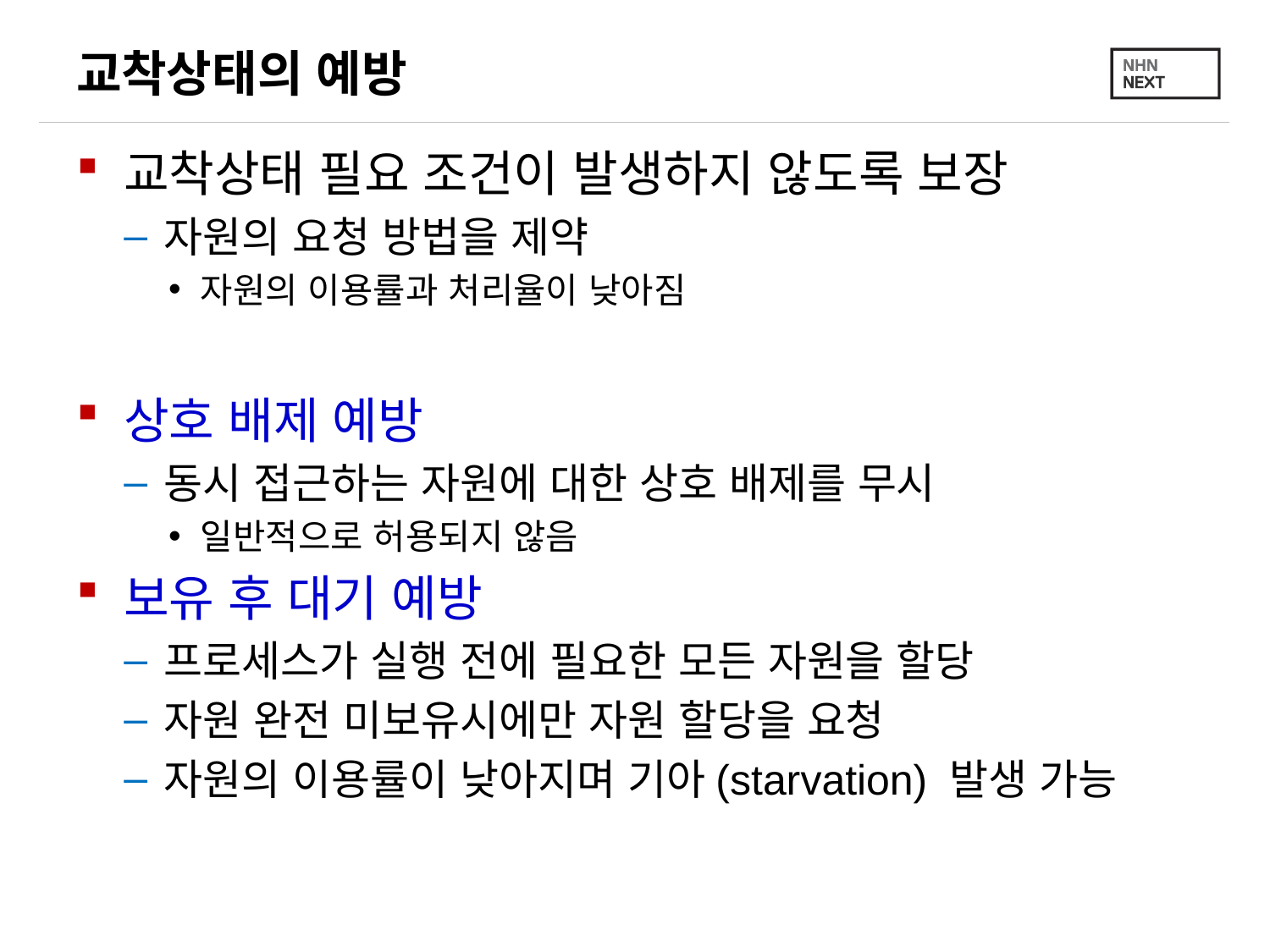

# 교착상태의 예방
교착상태 필요 조건이 발생하지 않도록 보장
자원의 요청 방법을 제약
자원의 이용률과 처리율이 낮아짐

상호 배제 예방
동시 접근하는 자원에 대한 상호 배제를 무시
일반적으로 허용되지 않음
보유 후 대기 예방
프로세스가 실행 전에 필요한 모든 자원을 할당
자원 완전 미보유시에만 자원 할당을 요청
자원의 이용률이 낮아지며 기아(starvation) 발생 가능